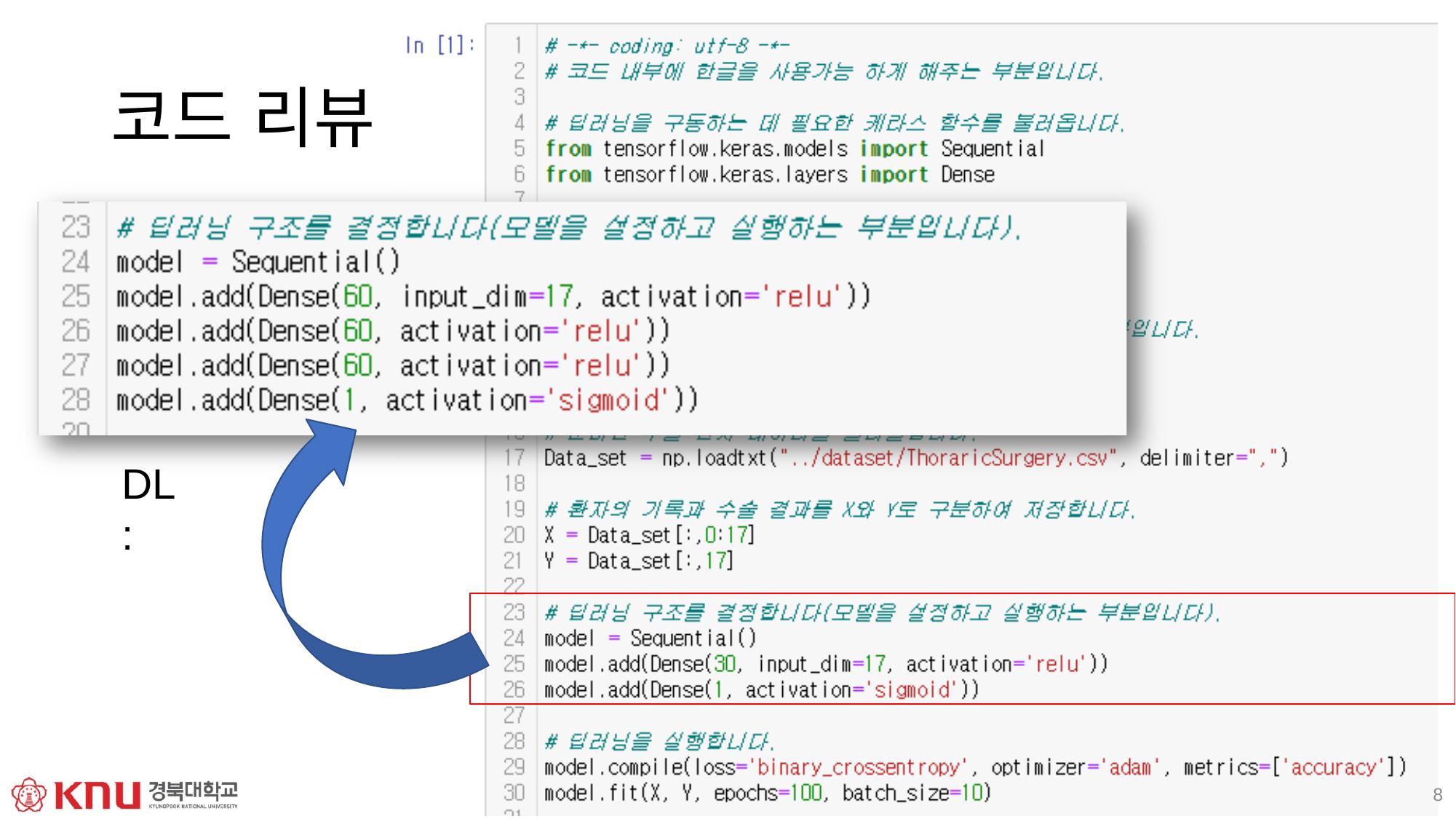

코드 리뷰
DL:
8
기계학습개론 2020-2	3